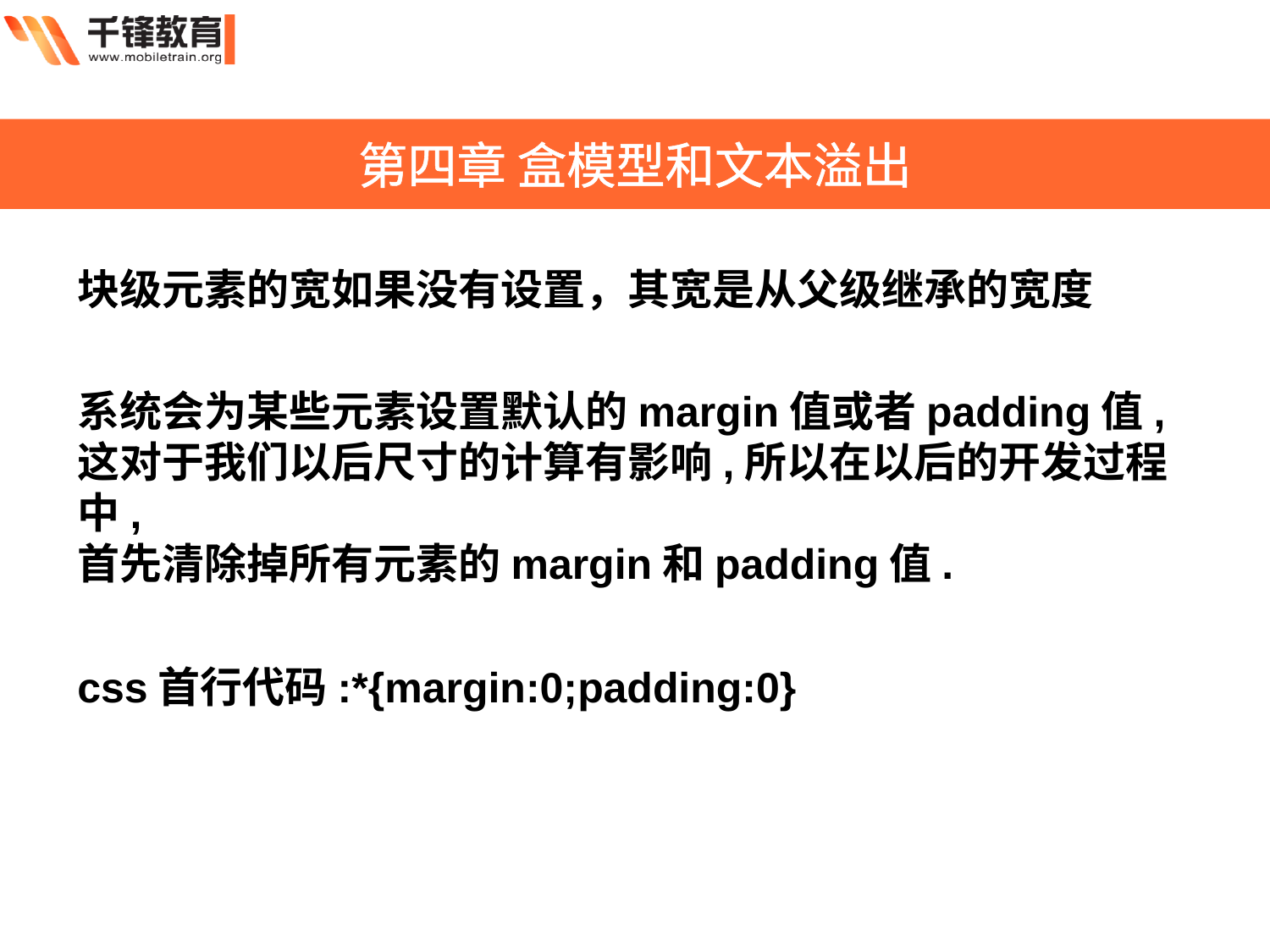

第四章 盒模型和文本溢出
块级元素的宽如果没有设置，其宽是从父级继承的宽度
系统会为某些元素设置默认的margin值或者padding值,
这对于我们以后尺寸的计算有影响,所以在以后的开发过程中,
首先清除掉所有元素的margin和padding值.
css首行代码:*{margin:0;padding:0}